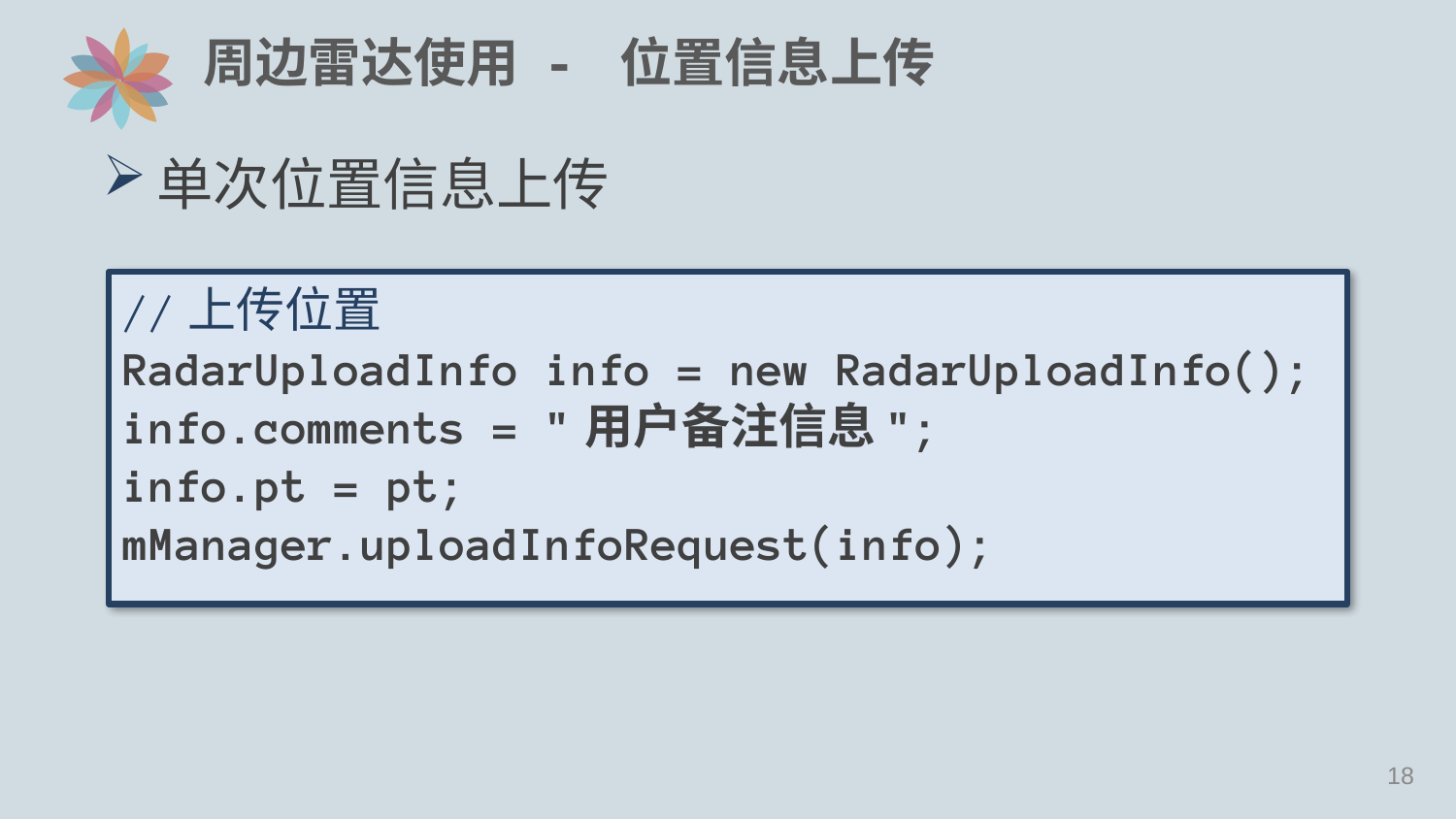

# 周边雷达使用 - 位置信息上传
单次位置信息上传
//上传位置
RadarUploadInfo info = new RadarUploadInfo();
info.comments = "用户备注信息";
info.pt = pt;
mManager.uploadInfoRequest(info);
18